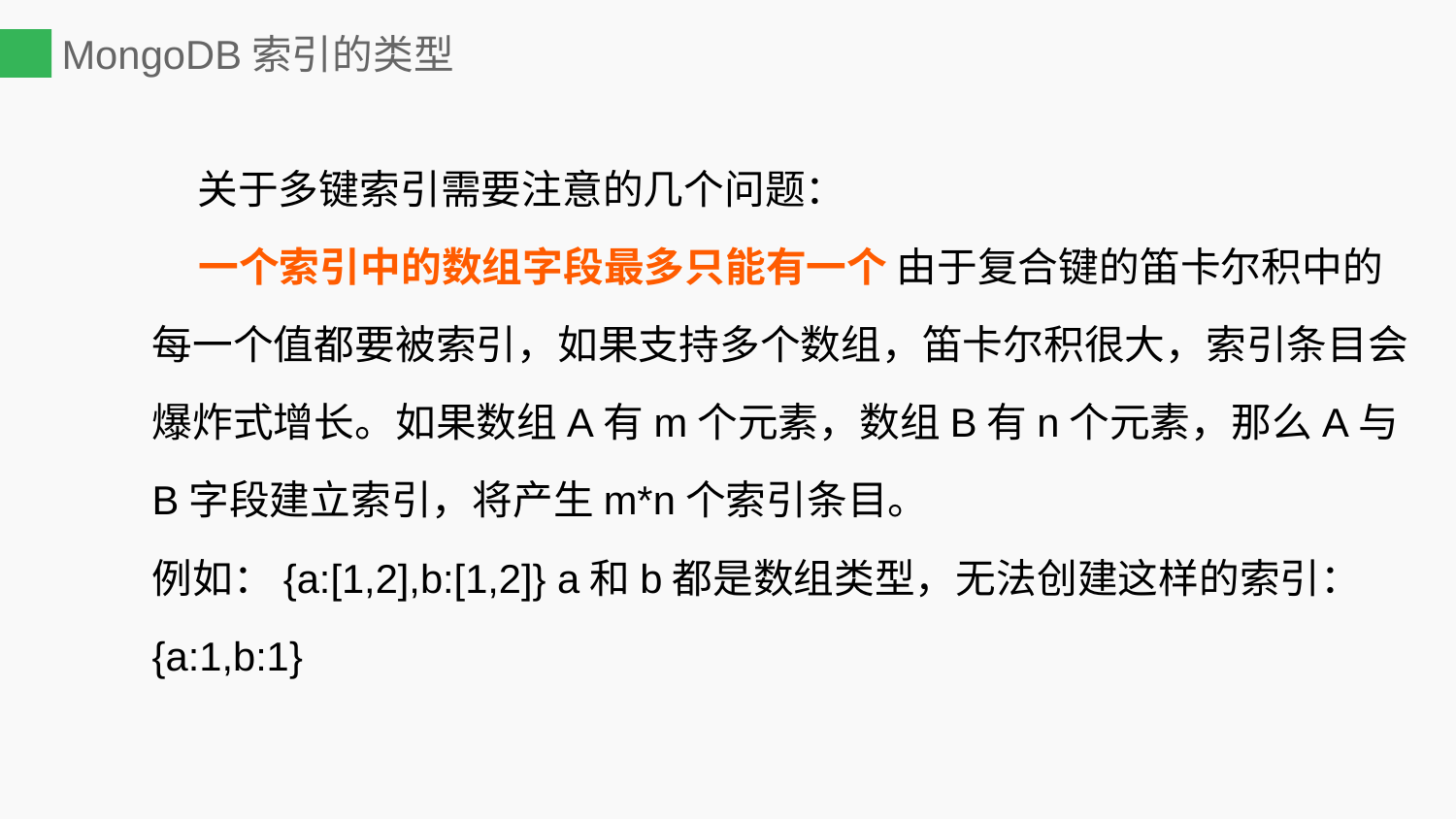

# MongoDB索引的类型
    关于多键索引需要注意的几个问题：
    一个索引中的数组字段最多只能有一个 由于复合键的笛卡尔积中的每一个值都要被索引，如果支持多个数组，笛卡尔积很大，索引条目会爆炸式增长。如果数组A有m个元素，数组B有n个元素，那么A与B字段建立索引，将产生m*n个索引条目。
例如：{a:[1,2],b:[1,2]} a和b都是数组类型，无法创建这样的索引：{a:1,b:1}